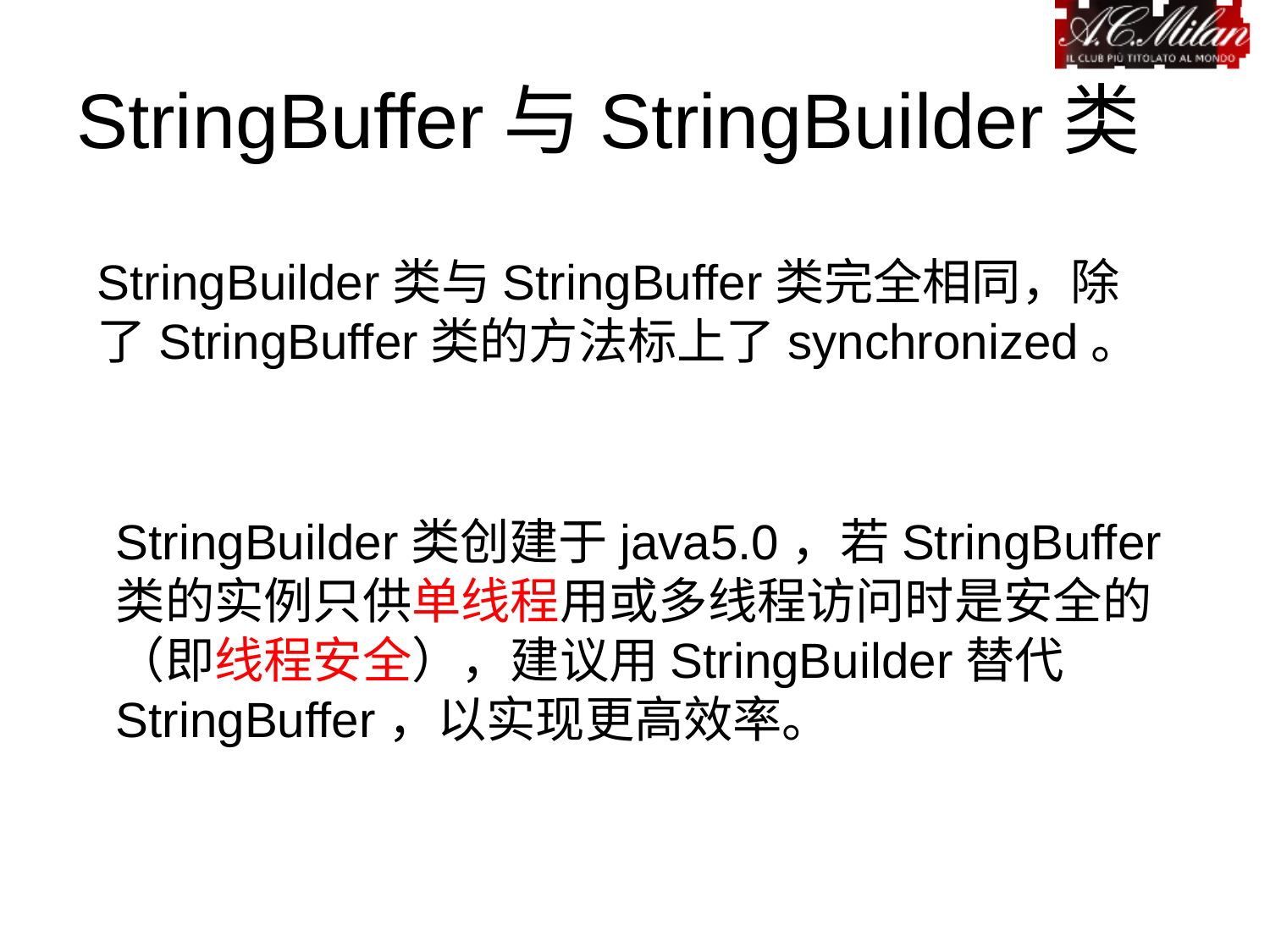

StringBuffer与StringBuilder类

StringBuilder类与StringBuffer类完全相同，除了StringBuffer类的方法标上了synchronized。

StringBuilder类创建于java5.0，若StringBuffer类的实例只供单线程用或多线程访问时是安全的（即线程安全），建议用StringBuilder替代StringBuffer，以实现更高效率。